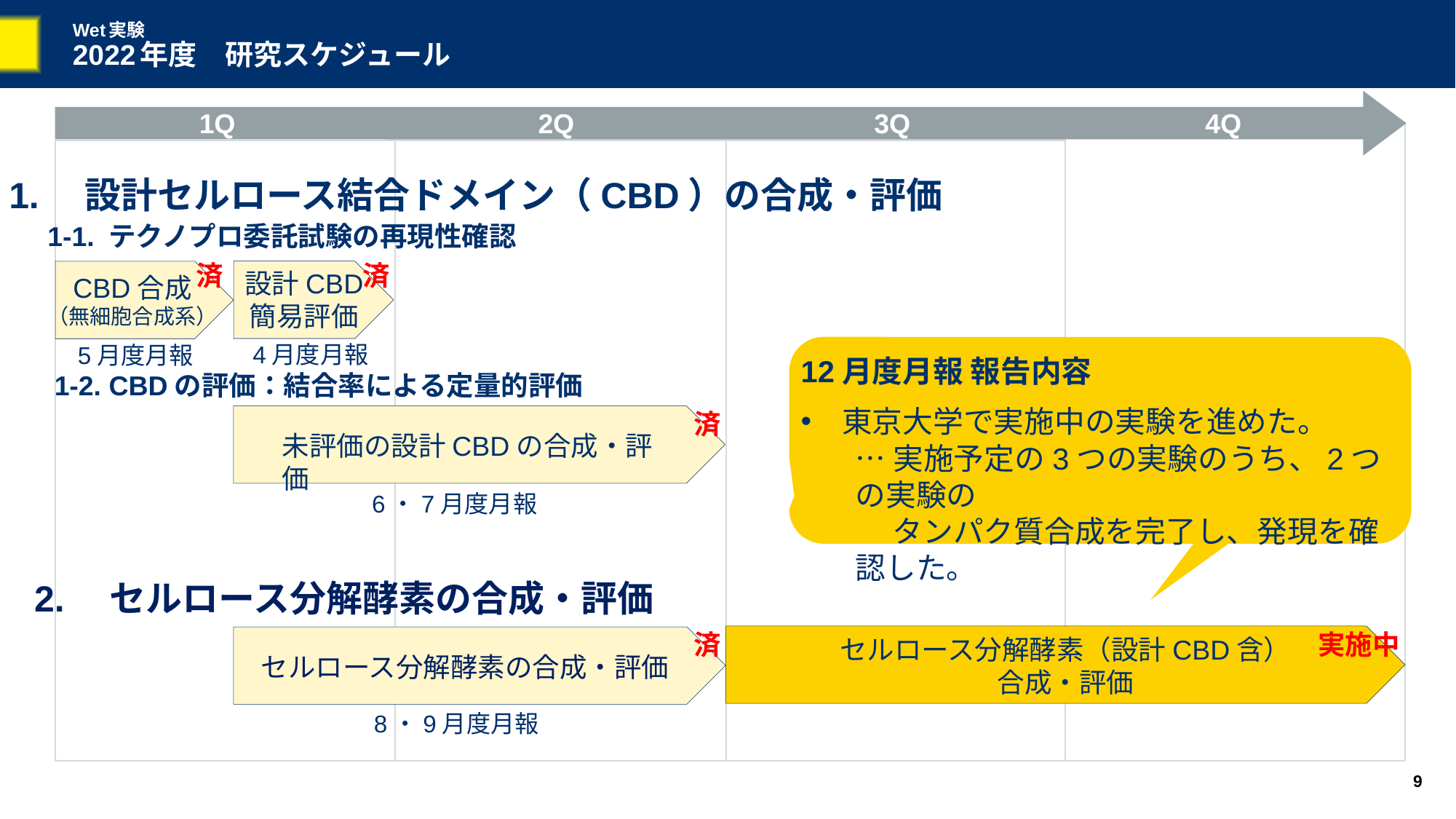

# Wet実験 2022年度　研究スケジュール

1Q
2Q
3Q
4Q

1.　設計セルロース結合ドメイン（CBD）の合成・評価
1-1. テクノプロ委託試験の再現性確認
済
済

設計CBD
簡易評価
CBD合成
（無細胞合成系）
4月度月報
5月度月報

12月度月報 報告内容

東京大学で実施中の実験を進めた。
…実施予定の3つの実験のうち、2つの実験の
　 タンパク質合成を完了し、発現を確認した。
1-2. CBDの評価：結合率による定量的評価
済

未評価の設計CBDの合成・評価
6・7月度月報

2.　セルロース分解酵素の合成・評価
実施中
済

セルロース分解酵素（設計CBD含）
合成・評価
セルロース分解酵素の合成・評価
8・9月度月報
9